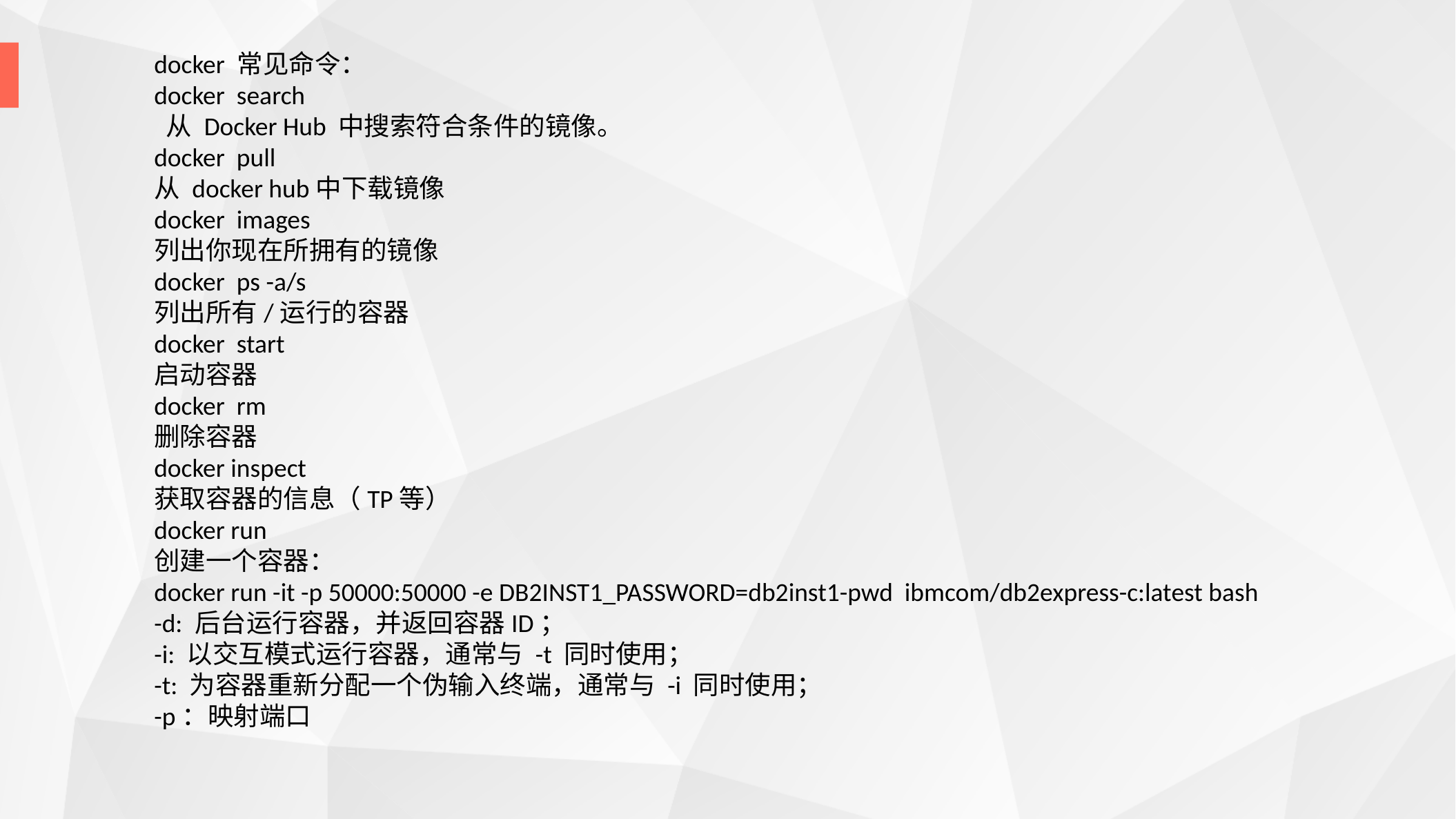

docker 常见命令：
docker  search
 从 Docker Hub 中搜索符合条件的镜像。
docker  pull
从 docker hub中下载镜像
docker  images
列出你现在所拥有的镜像
docker  ps -a/s
列出所有/运行的容器
docker  start
启动容器
docker  rm
删除容器
docker inspect
获取容器的信息（TP等）
docker run
创建一个容器：
docker run -it -p 50000:50000 -e DB2INST1_PASSWORD=db2inst1-pwd  ibmcom/db2express-c:latest bash
-d: 后台运行容器，并返回容器ID；
-i: 以交互模式运行容器，通常与 -t 同时使用；
-t: 为容器重新分配一个伪输入终端，通常与 -i 同时使用；
-p：映射端口